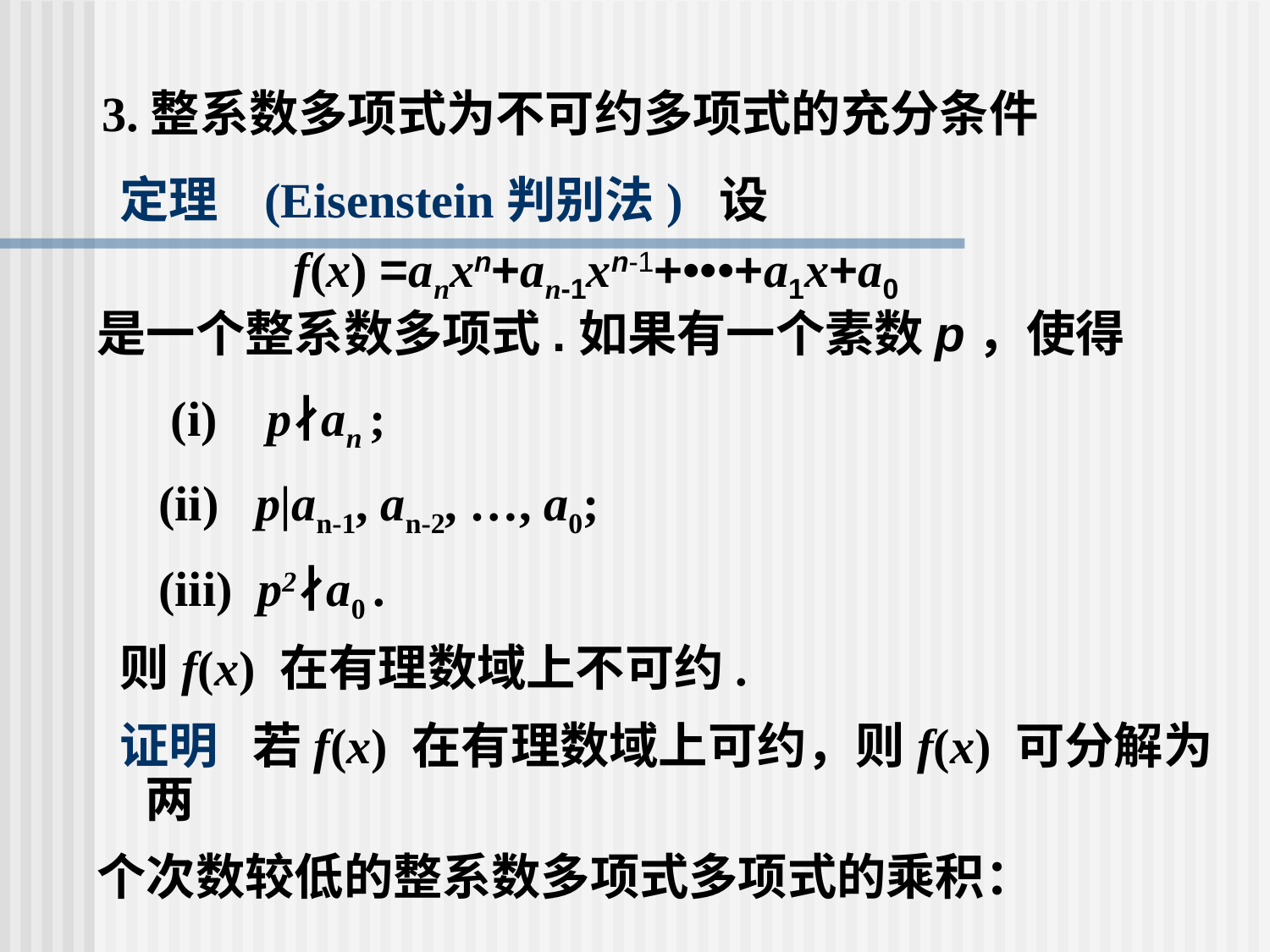

# 3.整系数多项式为不可约多项式的充分条件
 定理   (Eisenstein判别法)  设
                f(x) =anxn+an-1xn-1+•••+a1x+a0
是一个整系数多项式.如果有一个素数p，使得
      (i)    p∤an ;
     (ii)   p|an-1, an-2, …, a0;
     (iii)  p2∤a0 .
 则f(x) 在有理数域上不可约.
 证明   若f(x) 在有理数域上可约，则f(x) 可分解为两
个次数较低的整系数多项式多项式的乘积：